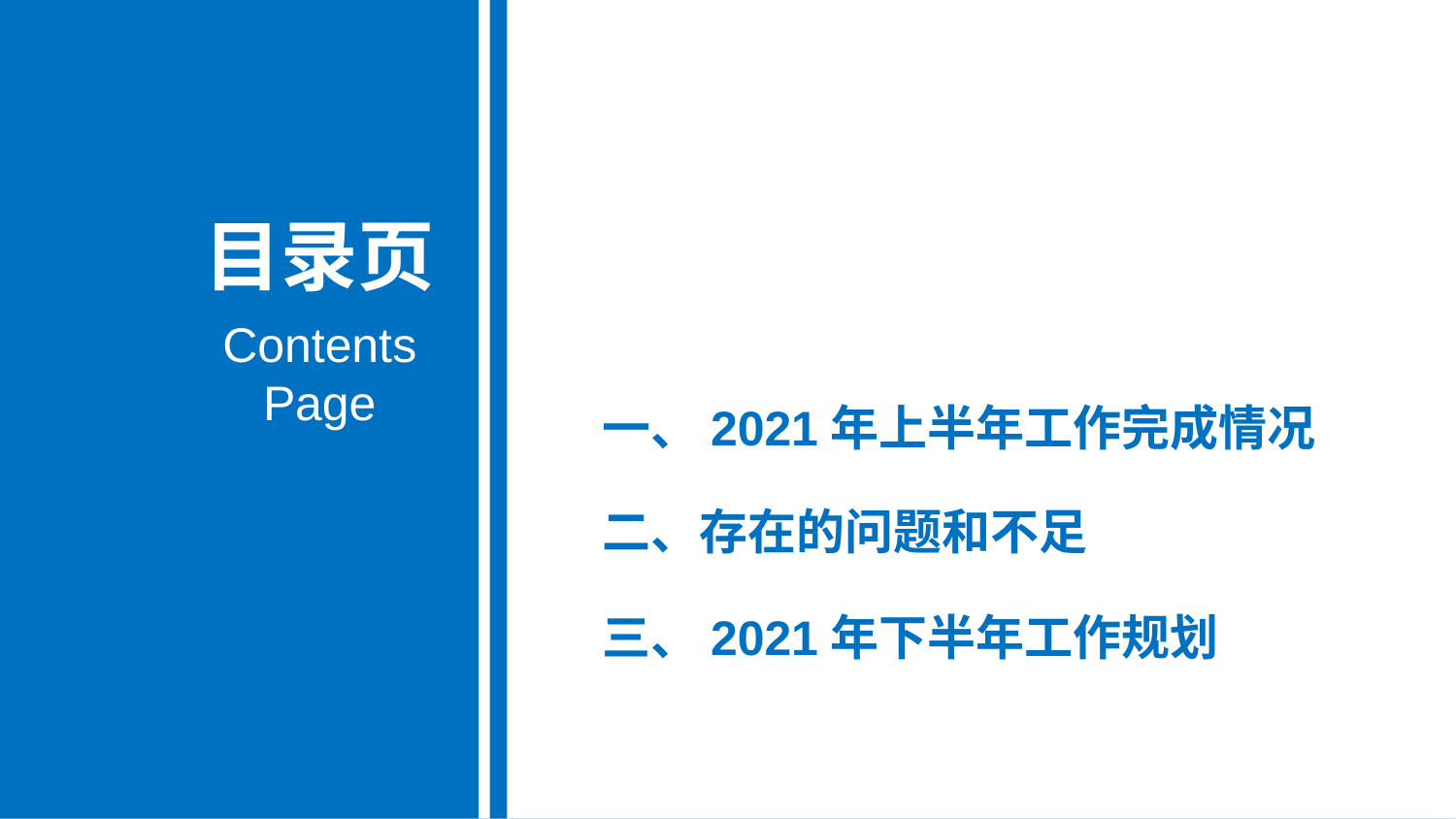

目录页
Contents Page
一、2021年上半年工作完成情况
二、存在的问题和不足
三、2021年下半年工作规划